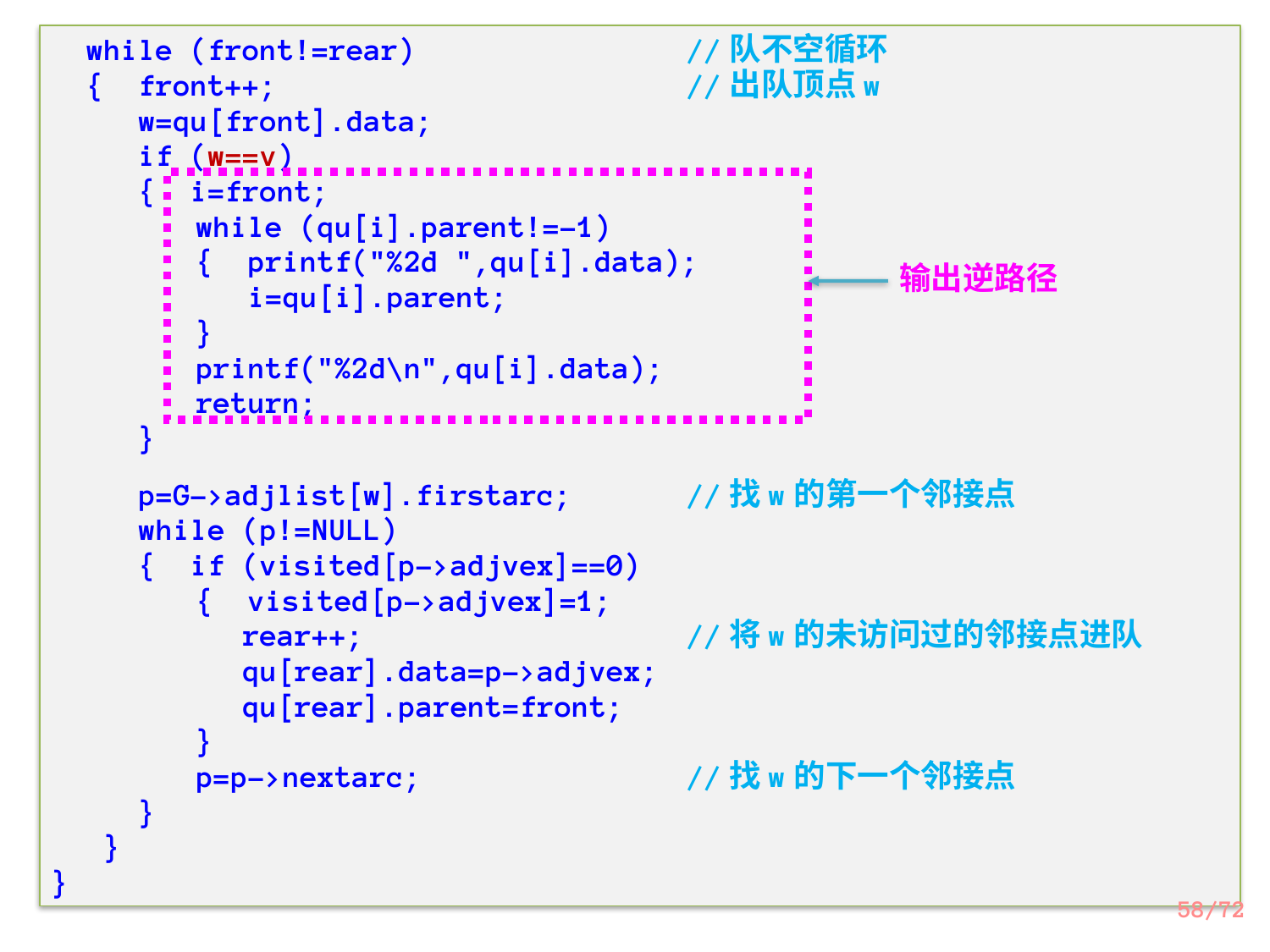

while (front!=rear)			//队不空循环
  {  front++;				//出队顶点w
     w=qu[front].data;
     if (w==v)
     {  i=front;
	 while (qu[i].parent!=-1)
	 {  printf("%2d ",qu[i].data);
	    i=qu[i].parent;
	 }
	 printf("%2d\n",qu[i].data);
	 return;
     }
     p=G->adjlist[w].firstarc; 	//找w的第一个邻接点
     while (p!=NULL)
     {  if (visited[p->adjvex]==0)
	 {  visited[p->adjvex]=1;
           rear++;		 	//将w的未访问过的邻接点进队
           qu[rear].data=p->adjvex;
           qu[rear].parent=front;
	 }
	 p=p->nextarc;			//找w的下一个邻接点
     }
   }
}

输出逆路径

58/72